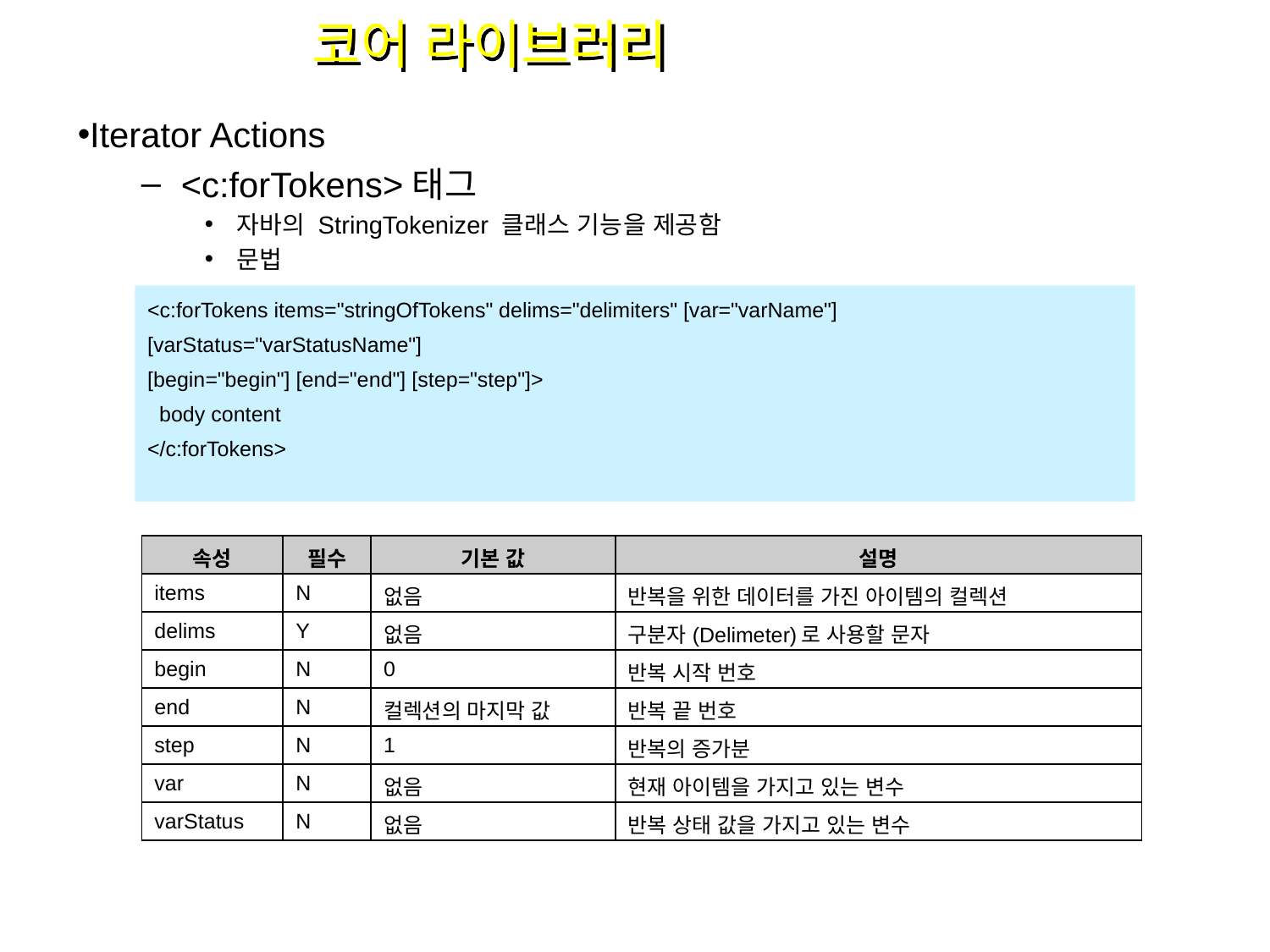

코어 라이브러리
Iterator Actions
<c:forTokens>태그
자바의 StringTokenizer 클래스 기능을 제공함
문법

<c:forTokens items="stringOfTokens" delims="delimiters" [var="varName"]
[varStatus="varStatusName"]
[begin="begin"] [end="end"] [step="step"]>
  body content
</c:forTokens>

| 속성 | 필수 | 기본 값 | 설명 |
| --- | --- | --- | --- |
| items | N | 없음 | 반복을 위한 데이터를 가진 아이템의 컬렉션 |
| delims | Y | 없음 | 구분자(Delimeter)로 사용할 문자 |
| begin | N | 0 | 반복 시작 번호 |
| end | N | 컬렉션의 마지막 값 | 반복 끝 번호 |
| step | N | 1 | 반복의 증가분 |
| var | N | 없음 | 현재 아이템을 가지고 있는 변수 |
| varStatus | N | 없음 | 반복 상태 값을 가지고 있는 변수 |